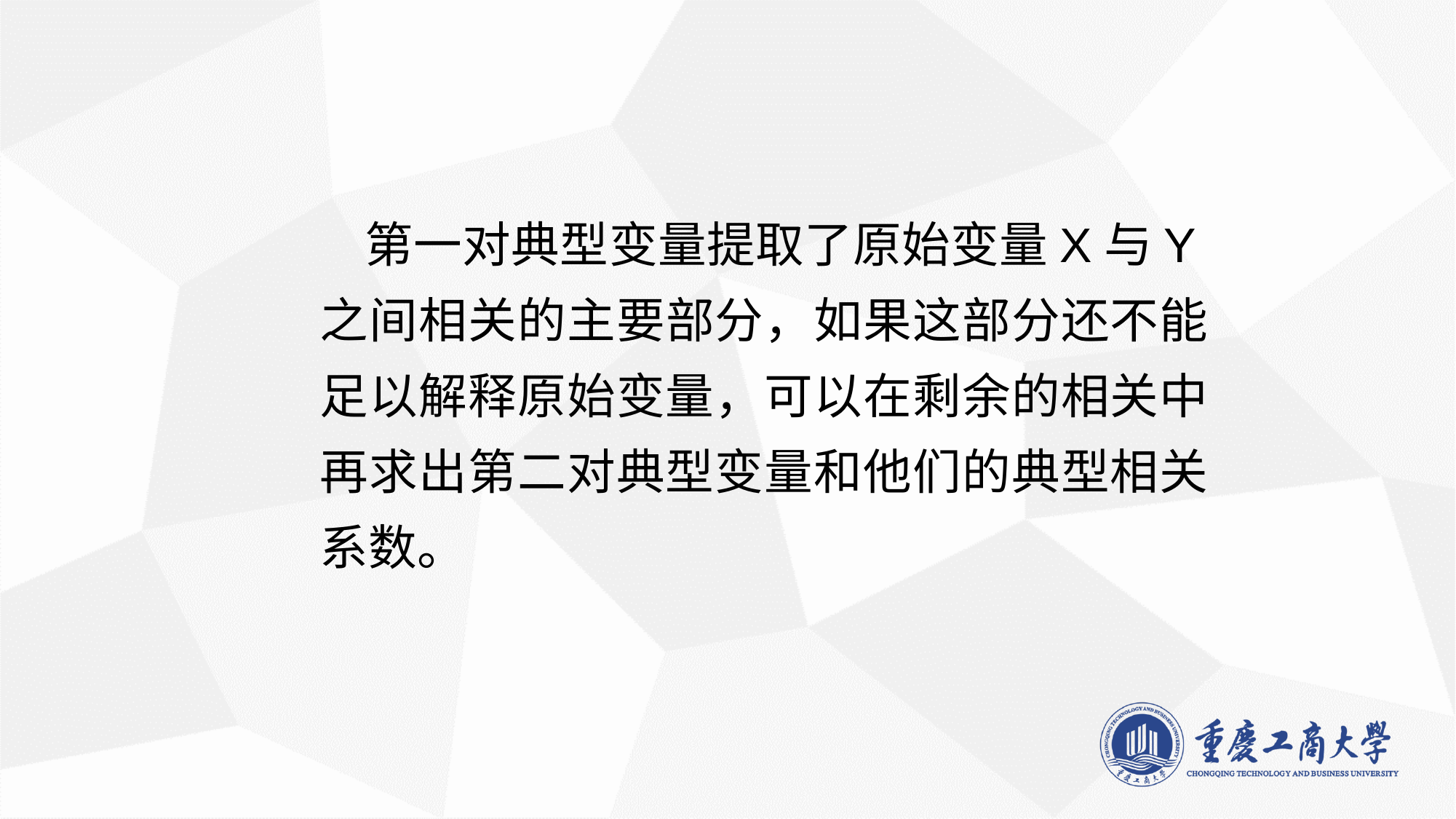

第一对典型变量提取了原始变量X与Y之间相关的主要部分，如果这部分还不能足以解释原始变量，可以在剩余的相关中再求出第二对典型变量和他们的典型相关系数。